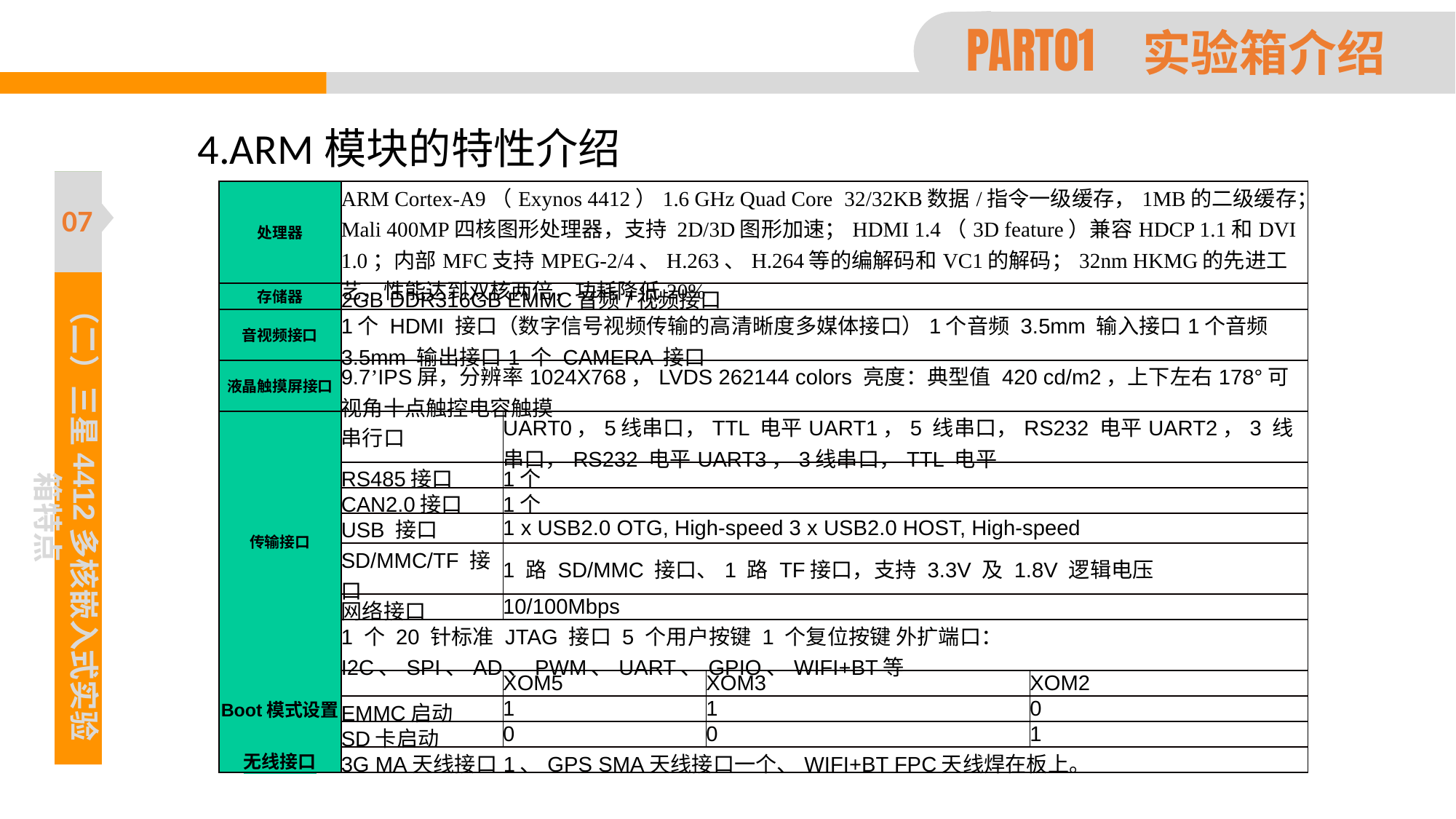

PART01   实验箱介绍
4.ARM模块的特性介绍
| 处理器 | ARM Cortex-A9（Exynos 4412）1.6 GHz Quad Core 32/32KB数据/指令一级缓存，1MB的二级缓存；Mali 400MP四核图形处理器，支持 2D/3D图形加速；HDMI 1.4（3D feature）兼容HDCP 1.1和DVI 1.0；内部MFC支持MPEG-2/4、H.263、H.264等的编解码和VC1的解码；32nm HKMG的先进工艺，性能达到双核两倍，功耗降低20% |  |  |  |
| --- | --- | --- | --- | --- |
| 存储器 | 2GB DDR316GB EMMC音频/视频接口 |  |  |  |
| 音视频接口 | 1个 HDMI 接口（数字信号视频传输的高清晰度多媒体接口）1个音频 3.5mm 输入接口1个音频 3.5mm 输出接口1 个 CAMERA 接口 |  |  |  |
| 液晶触摸屏接口 | 9.7’IPS屏，分辨率1024X768，LVDS 262144 colors 亮度：典型值 420 cd/m2，上下左右178°可视角十点触控电容触摸 |  |  |  |
| 传输接口 | 串行口 | UART0，5线串口，TTL 电平UART1，5 线串口，RS232 电平UART2，3 线串口，RS232 电平UART3，3线串口，TTL 电平 |  |  |
|  | RS485接口 | 1个 |  |  |
|  | CAN2.0接口 | 1个 |  |  |
|  | USB 接口 | 1 x USB2.0 OTG, High-speed 3 x USB2.0 HOST, High-speed |  |  |
|  | SD/MMC/TF 接口 | 1 路 SD/MMC 接口、1 路 TF接口，支持 3.3V 及 1.8V 逻辑电压 |  |  |
|  | 网络接口 | 10/100Mbps |  |  |
|  | 1 个 20 针标准 JTAG 接口 5 个用户按键 1 个复位按键 外扩端口：I2C、SPI、AD、PWM、UART、GPIO、WIFI+BT等 |  |  |  |
| Boot模式设置 |  | XOM5 | XOM3 | XOM2 |
|  | EMMC启动 | 1 | 1 | 0 |
|  | SD卡启动 | 0 | 0 | 1 |
| 无线接口 | 3G MA天线接口1、GPS SMA天线接口一个、WIFI+BT FPC天线焊在板上。 |  |  |  |
07
（二）三星4412多核嵌入式实验箱特点